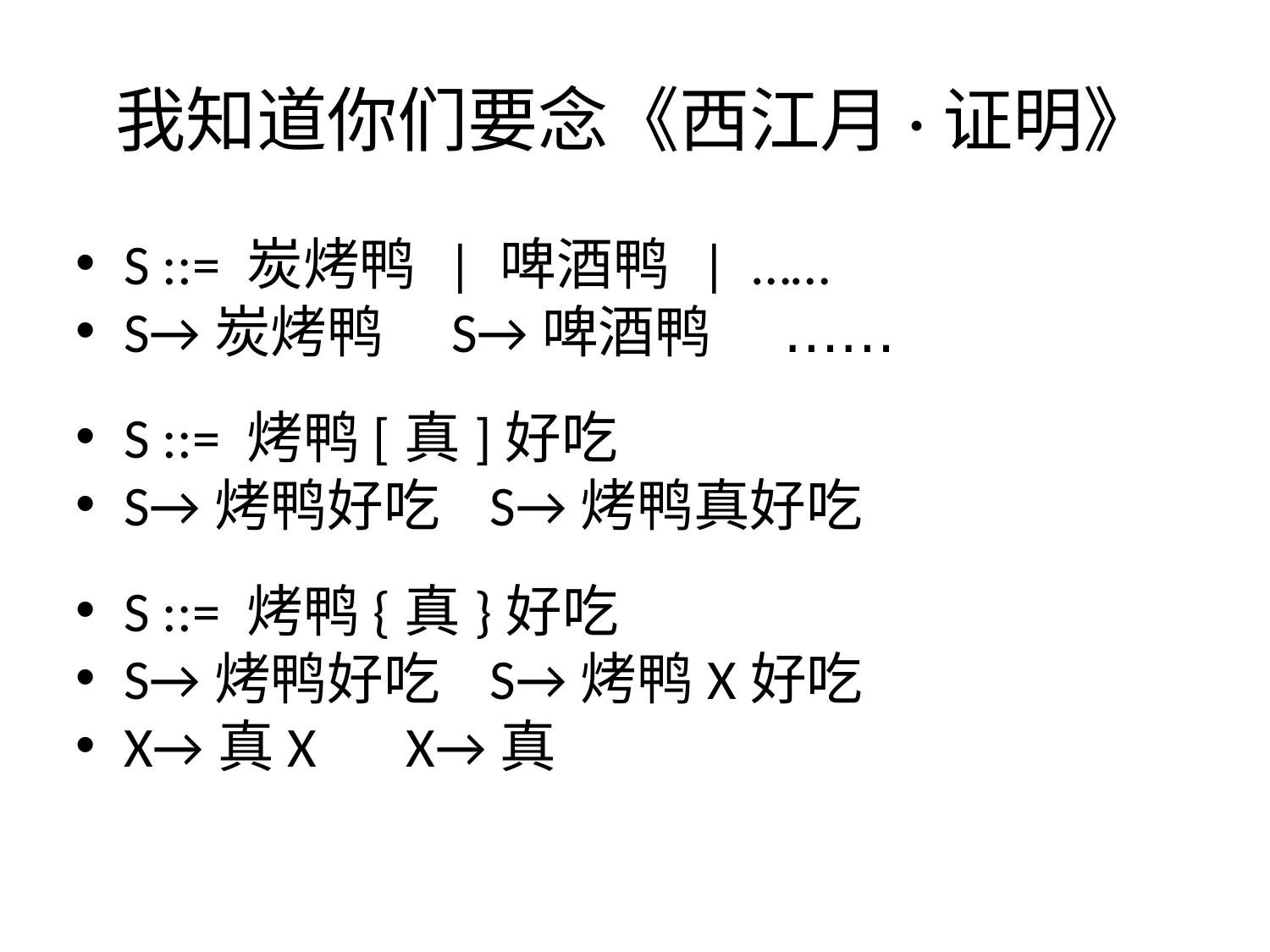

我知道你们要念《西江月·证明》
S ::= 炭烤鸭 | 啤酒鸭 |  ……
S→炭烤鸭   S→啤酒鸭    ……

S ::= 烤鸭[真]好吃
S→烤鸭好吃  S→烤鸭真好吃

S ::= 烤鸭{真}好吃
S→烤鸭好吃  S→烤鸭X好吃
X→真X       X→真